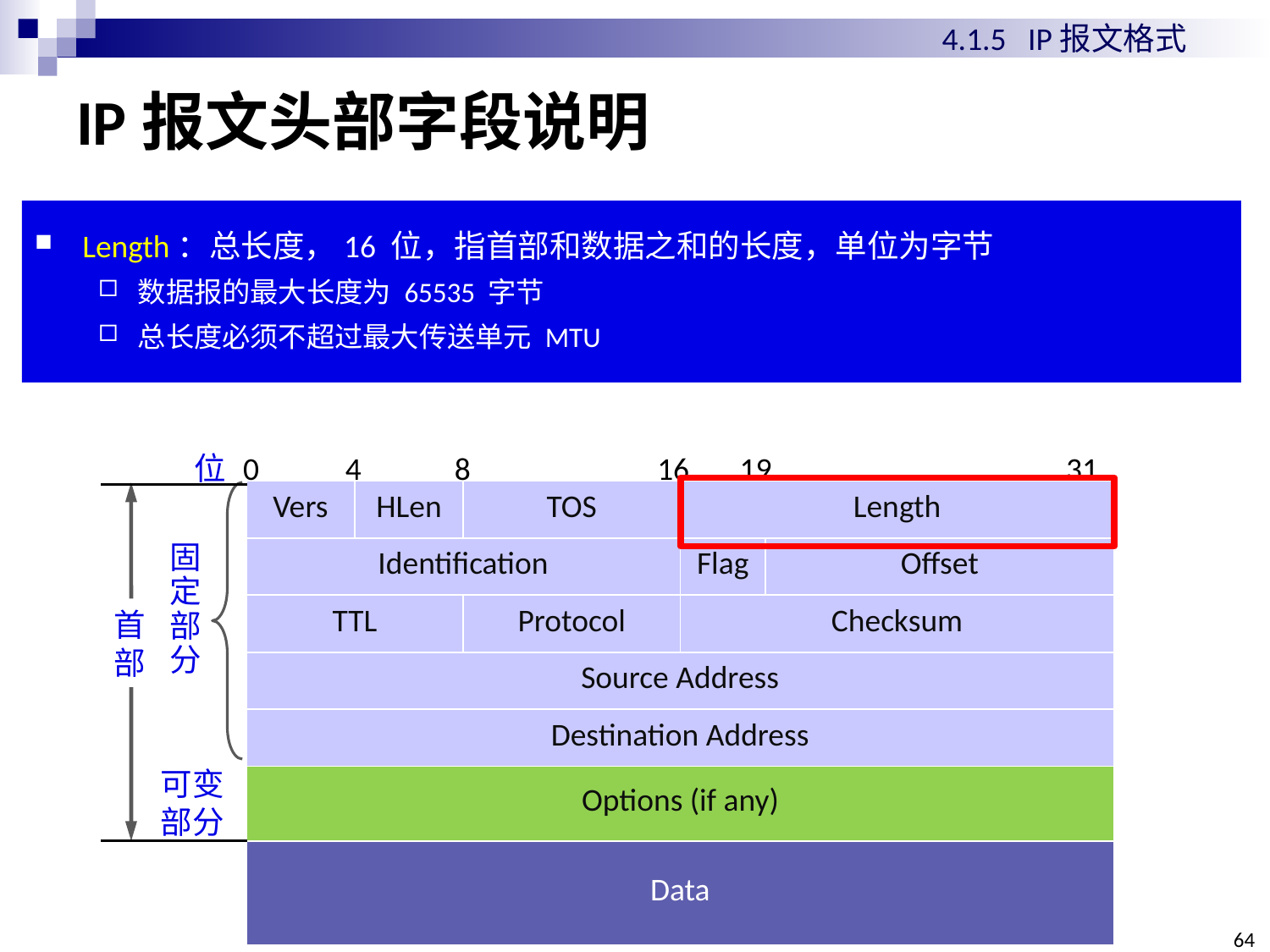

4.1.5   IP报文格式
# IP报文头部字段说明
Length：总长度，16 位，指首部和数据之和的长度，单位为字节
数据报的最大长度为 65535 字节
总长度必须不超过最大传送单元 MTU
位
0            4             8                          16       19                                         31

| Vers | HLen | TOS | Length |  |
| --- | --- | --- | --- | --- |
| Identification |  |  | Flag | Offset |
| TTL |  | Protocol | Checksum |  |
| Source Address |  |  |  |  |
| Destination Address |  |  |  |  |
| Options (if any) |  |  |  |  |
| Data |  |  |  |  |

首
部
固
定
部
分
可变
部分
64